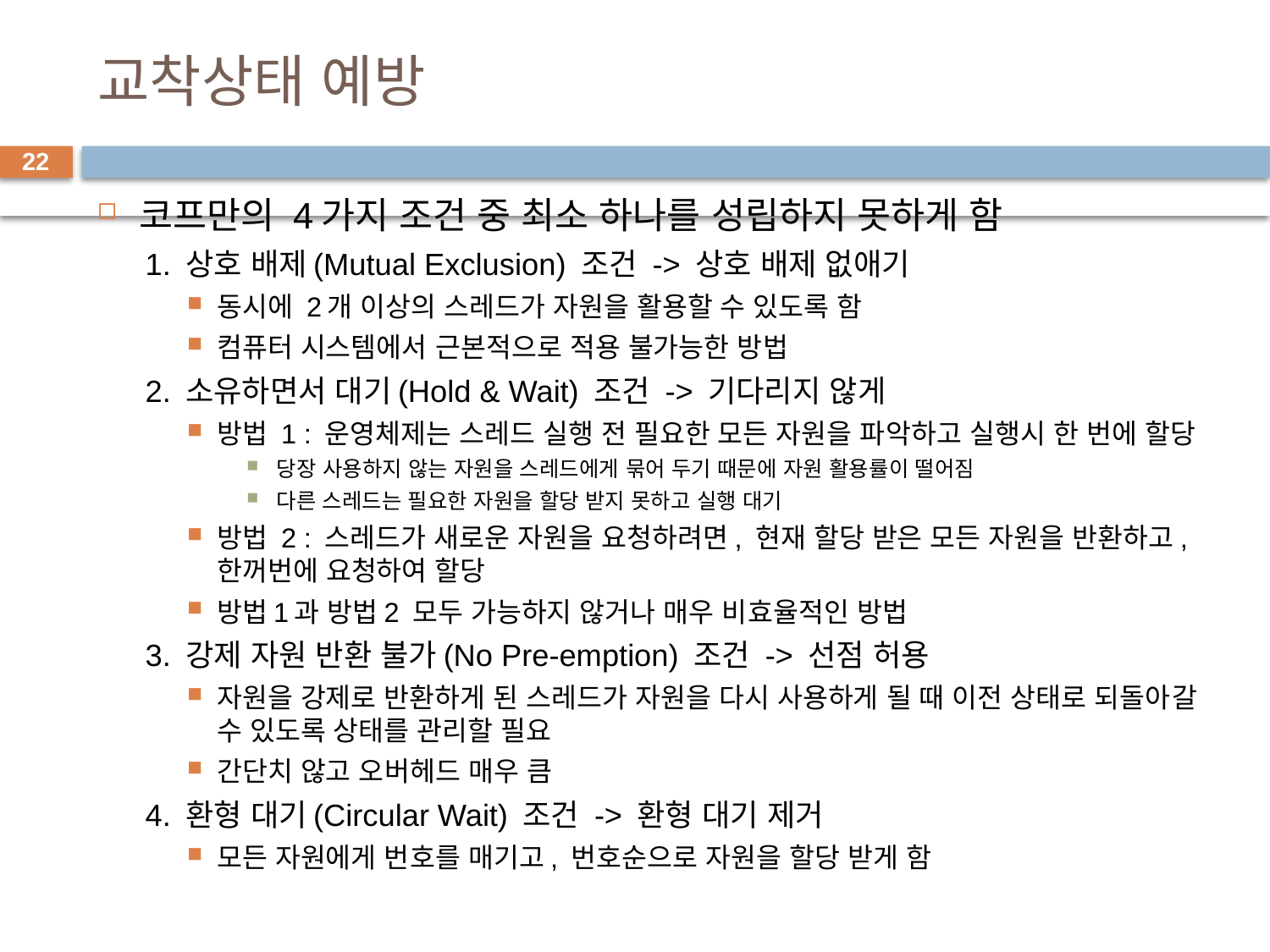

# 교착상태 예방
22
코프만의 4가지 조건 중 최소 하나를 성립하지 못하게 함
1. 상호 배제(Mutual Exclusion) 조건 -> 상호 배제 없애기
동시에 2개 이상의 스레드가 자원을 활용할 수 있도록 함
컴퓨터 시스템에서 근본적으로 적용 불가능한 방법
2. 소유하면서 대기(Hold & Wait) 조건 -> 기다리지 않게
방법 1 : 운영체제는 스레드 실행 전 필요한 모든 자원을 파악하고 실행시 한 번에 할당
당장 사용하지 않는 자원을 스레드에게 묶어 두기 때문에 자원 활용률이 떨어짐
다른 스레드는 필요한 자원을 할당 받지 못하고 실행 대기
방법 2 : 스레드가 새로운 자원을 요청하려면, 현재 할당 받은 모든 자원을 반환하고, 한꺼번에 요청하여 할당
방법1과 방법2 모두 가능하지 않거나 매우 비효율적인 방법
3. 강제 자원 반환 불가(No Pre-emption) 조건 -> 선점 허용
자원을 강제로 반환하게 된 스레드가 자원을 다시 사용하게 될 때 이전 상태로 되돌아갈 수 있도록 상태를 관리할 필요
간단치 않고 오버헤드 매우 큼
4. 환형 대기(Circular Wait) 조건 -> 환형 대기 제거
모든 자원에게 번호를 매기고, 번호순으로 자원을 할당 받게 함